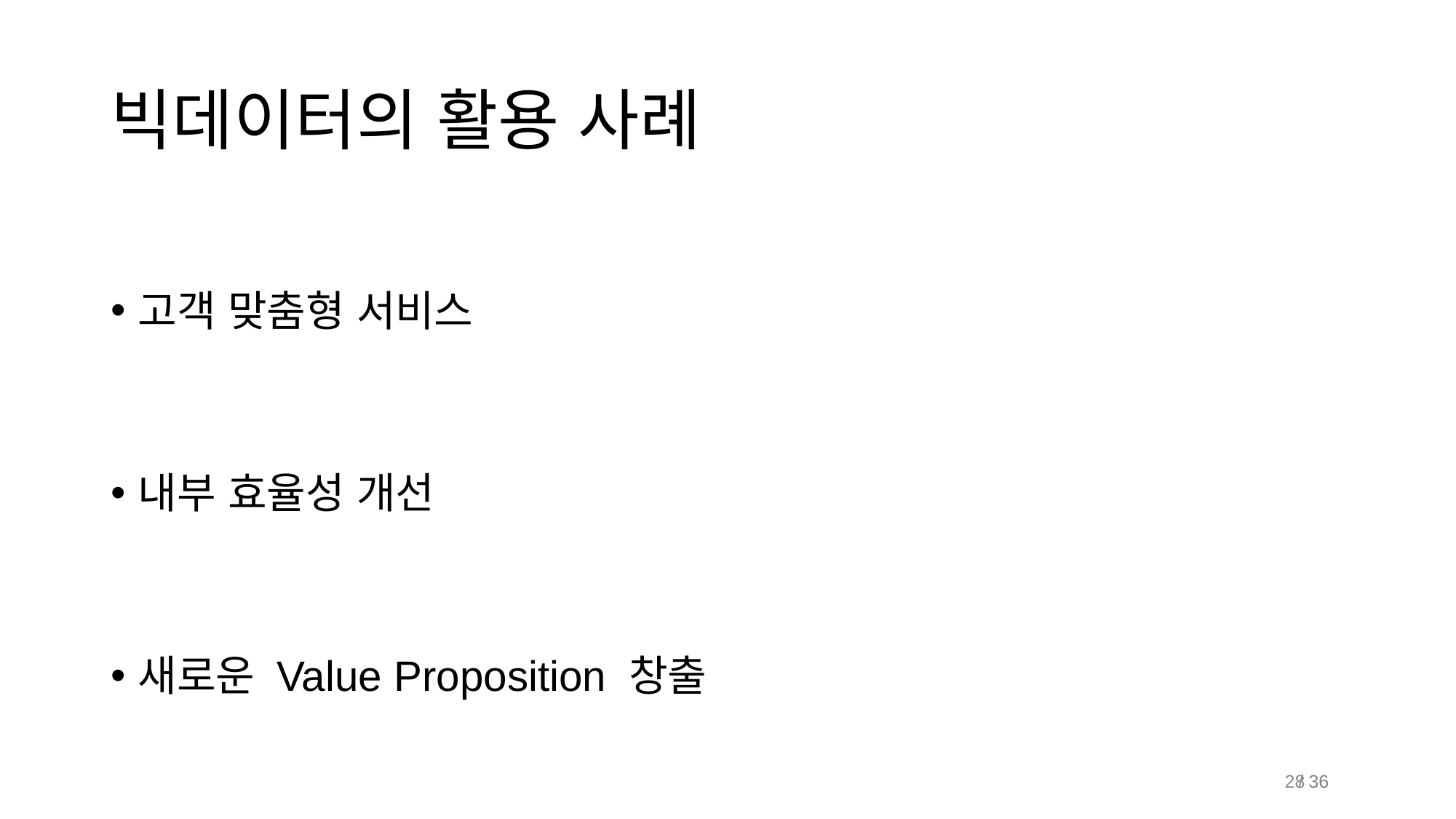

# 빅데이터의 활용 사례

고객 맞춤형 서비스

내부 효율성 개선

새로운 Value Proposition 창출
28